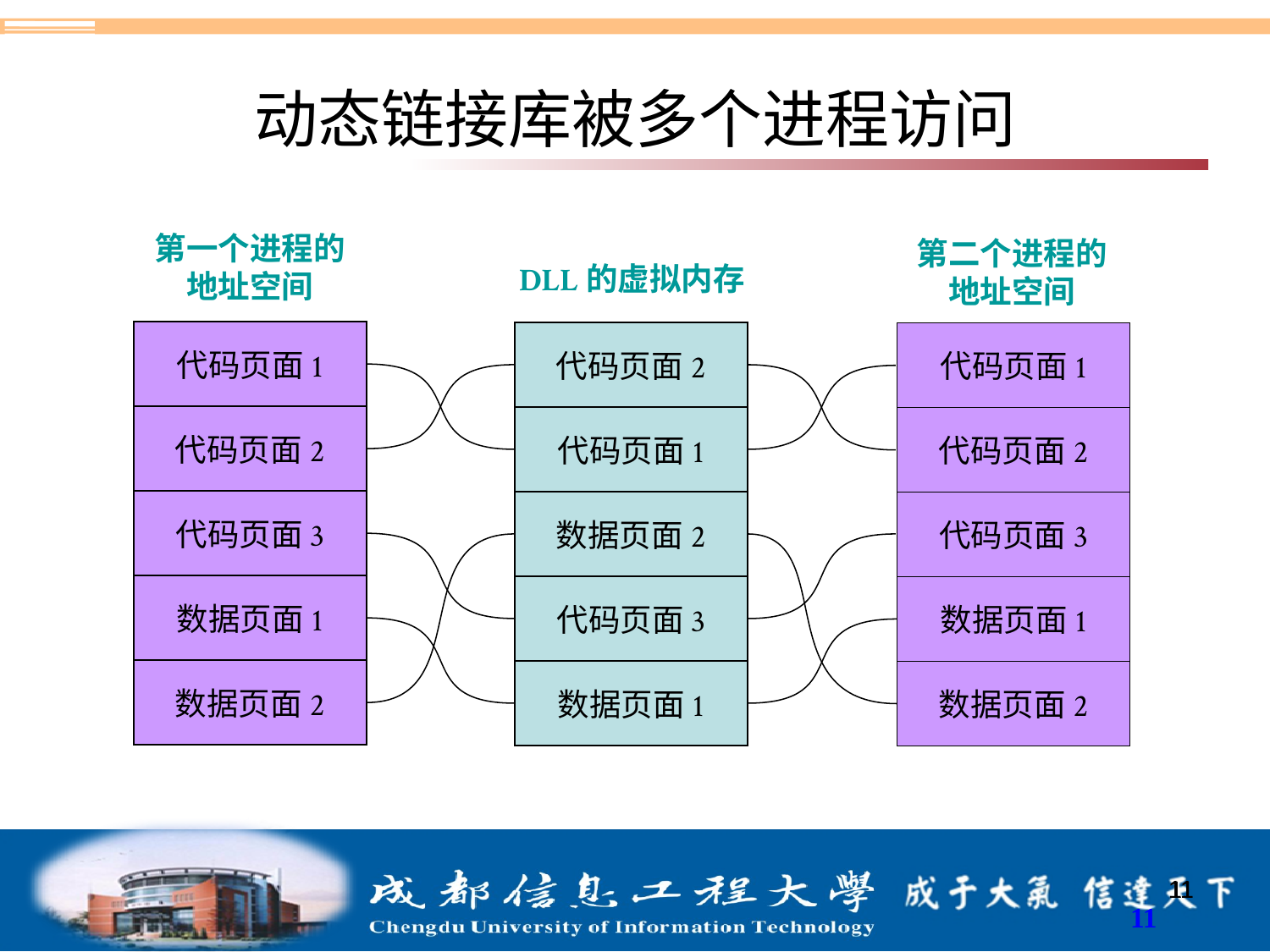

# 动态链接库被多个进程访问

第一个进程的地址空间
第二个进程的地址空间
DLL的虚拟内存
代码页面2
代码页面1
代码页面2
代码页面2
代码页面2
代码页面1
代码页面1
代码页面2
代码页面1
代码页面2
数据页面2
代码页面3
数据页面2
代码页面3
代码页面3
数据页面1
代码页面3
数据页面1
数据页面1
数据页面2
数据页面1
数据页面2
11